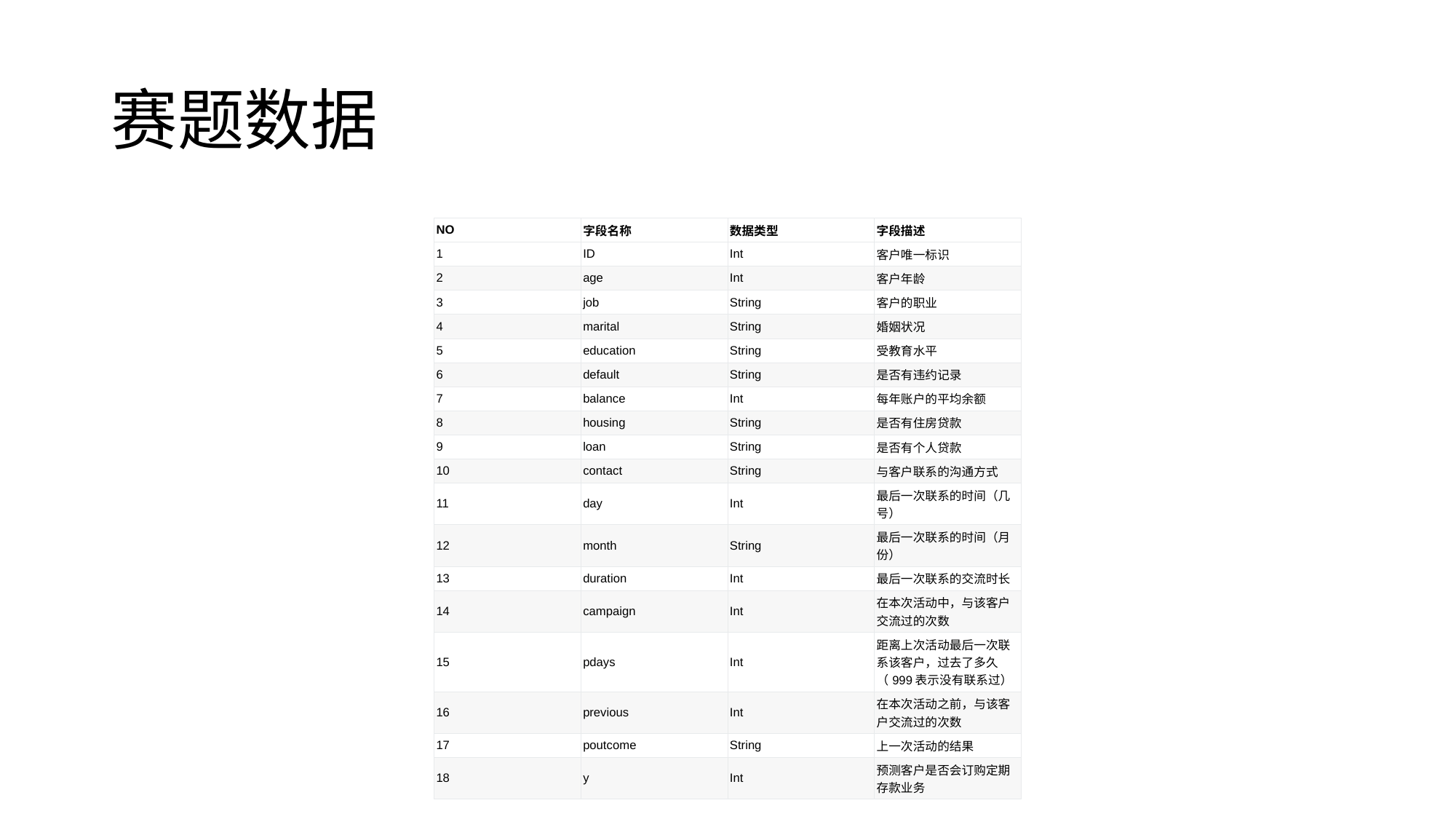

# 赛题数据
| NO | 字段名称 | 数据类型 | 字段描述 |
| --- | --- | --- | --- |
| 1 | ID | Int | 客户唯一标识 |
| 2 | age | Int | 客户年龄 |
| 3 | job | String | 客户的职业 |
| 4 | marital | String | 婚姻状况 |
| 5 | education | String | 受教育水平 |
| 6 | default | String | 是否有违约记录 |
| 7 | balance | Int | 每年账户的平均余额 |
| 8 | housing | String | 是否有住房贷款 |
| 9 | loan | String | 是否有个人贷款 |
| 10 | contact | String | 与客户联系的沟通方式 |
| 11 | day | Int | 最后一次联系的时间（几号） |
| 12 | month | String | 最后一次联系的时间（月份） |
| 13 | duration | Int | 最后一次联系的交流时长 |
| 14 | campaign | Int | 在本次活动中，与该客户交流过的次数 |
| 15 | pdays | Int | 距离上次活动最后一次联系该客户，过去了多久（999表示没有联系过） |
| 16 | previous | Int | 在本次活动之前，与该客户交流过的次数 |
| 17 | poutcome | String | 上一次活动的结果 |
| 18 | y | Int | 预测客户是否会订购定期存款业务 |